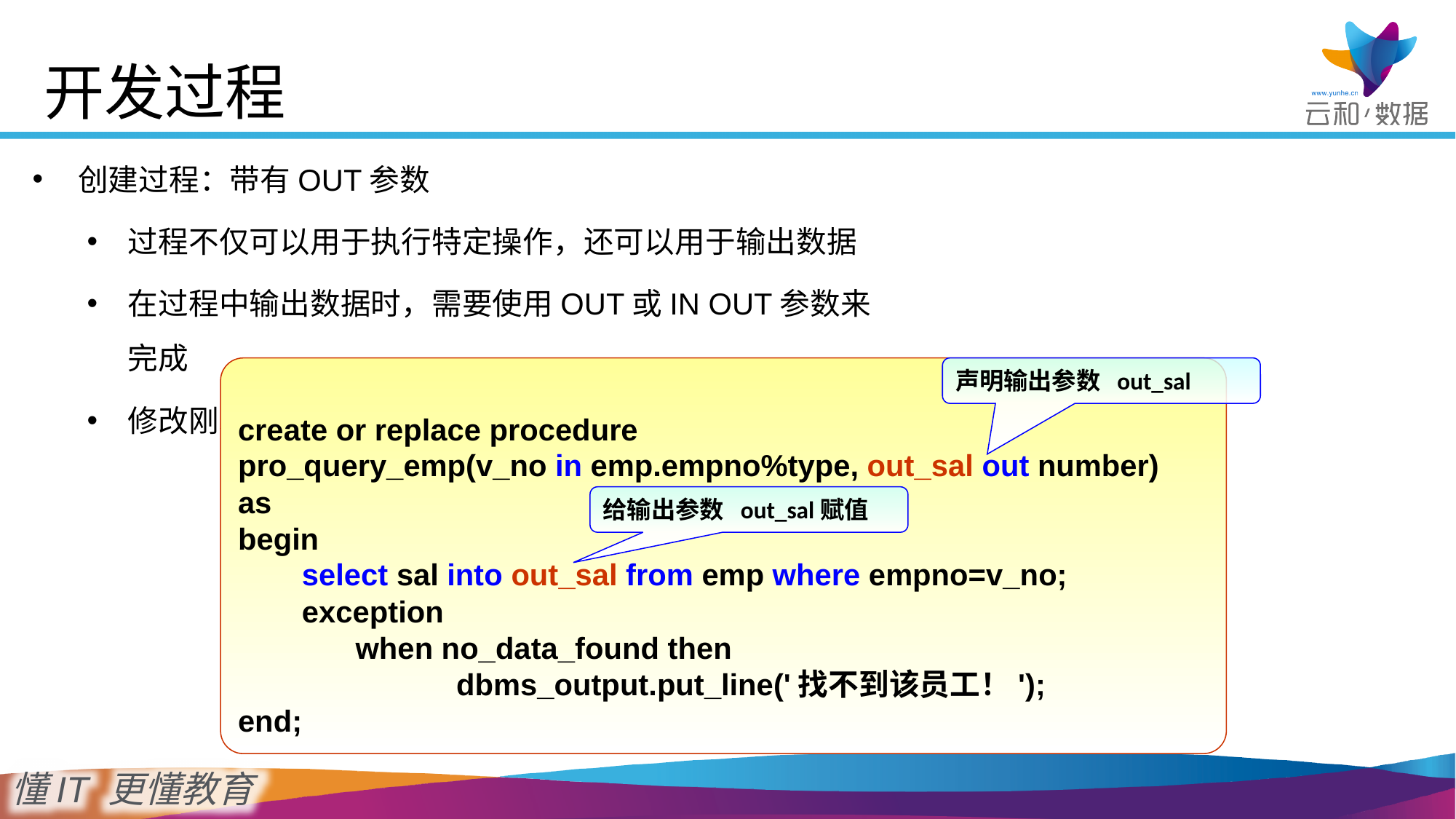

# 开发过程
创建过程：带有OUT参数
过程不仅可以用于执行特定操作，还可以用于输出数据
在过程中输出数据时，需要使用OUT或IN OUT参数来完成
修改刚才的过程让员工工资作为输出参数
声明输出参数  out_sal

create or replace procedure
pro_query_emp(v_no in emp.empno%type, out_sal out number)
as
begin
  	select sal into out_sal from emp where empno=v_no;
  	exception
   		 when no_data_found then
      			dbms_output.put_line('找不到该员工！');
end;
给输出参数  out_sal赋值